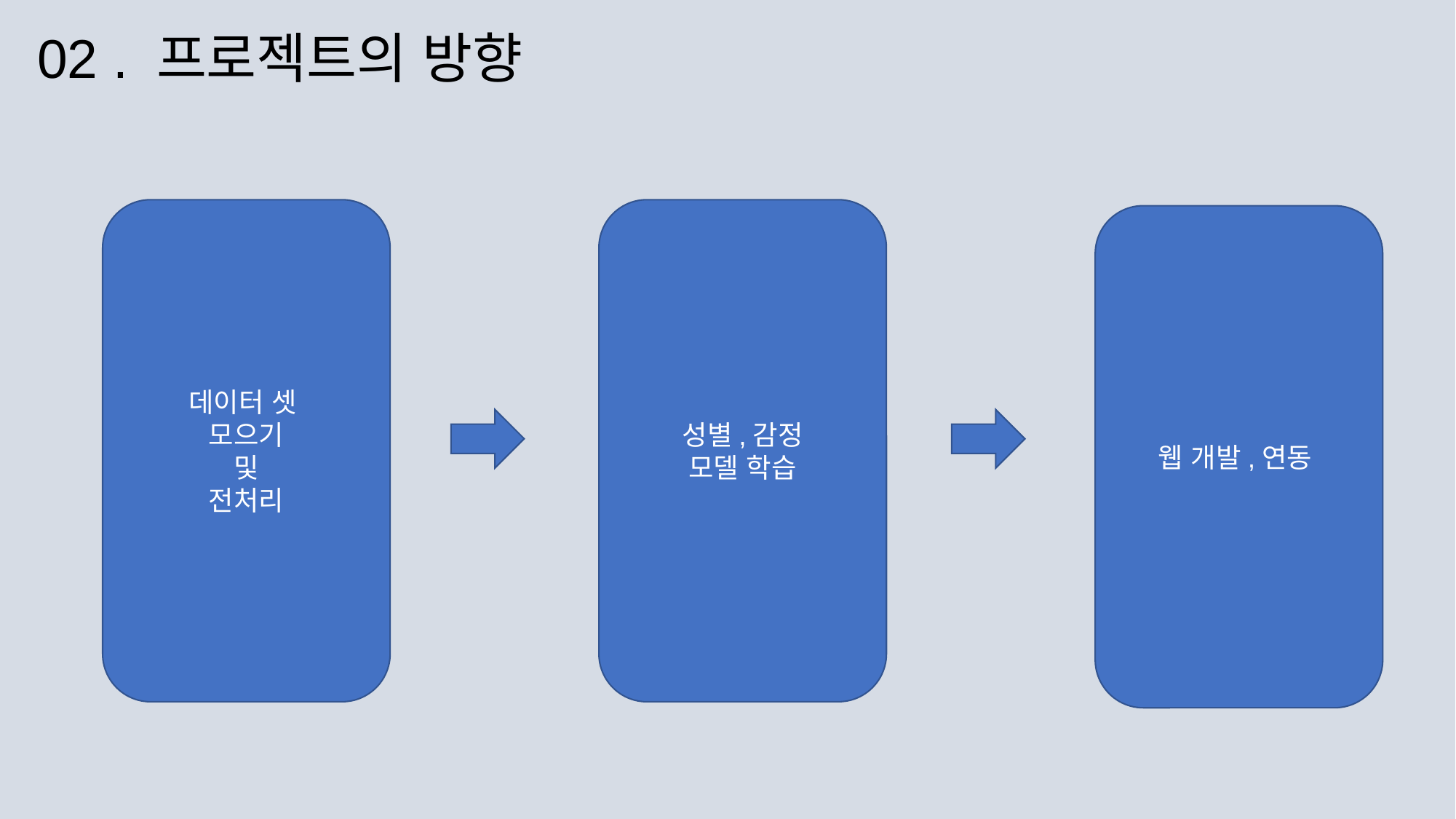

# 02 . 프로젝트의 방향
성별,감정
모델 학습
데이터 셋
모으기
및
전처리
웹 개발,연동